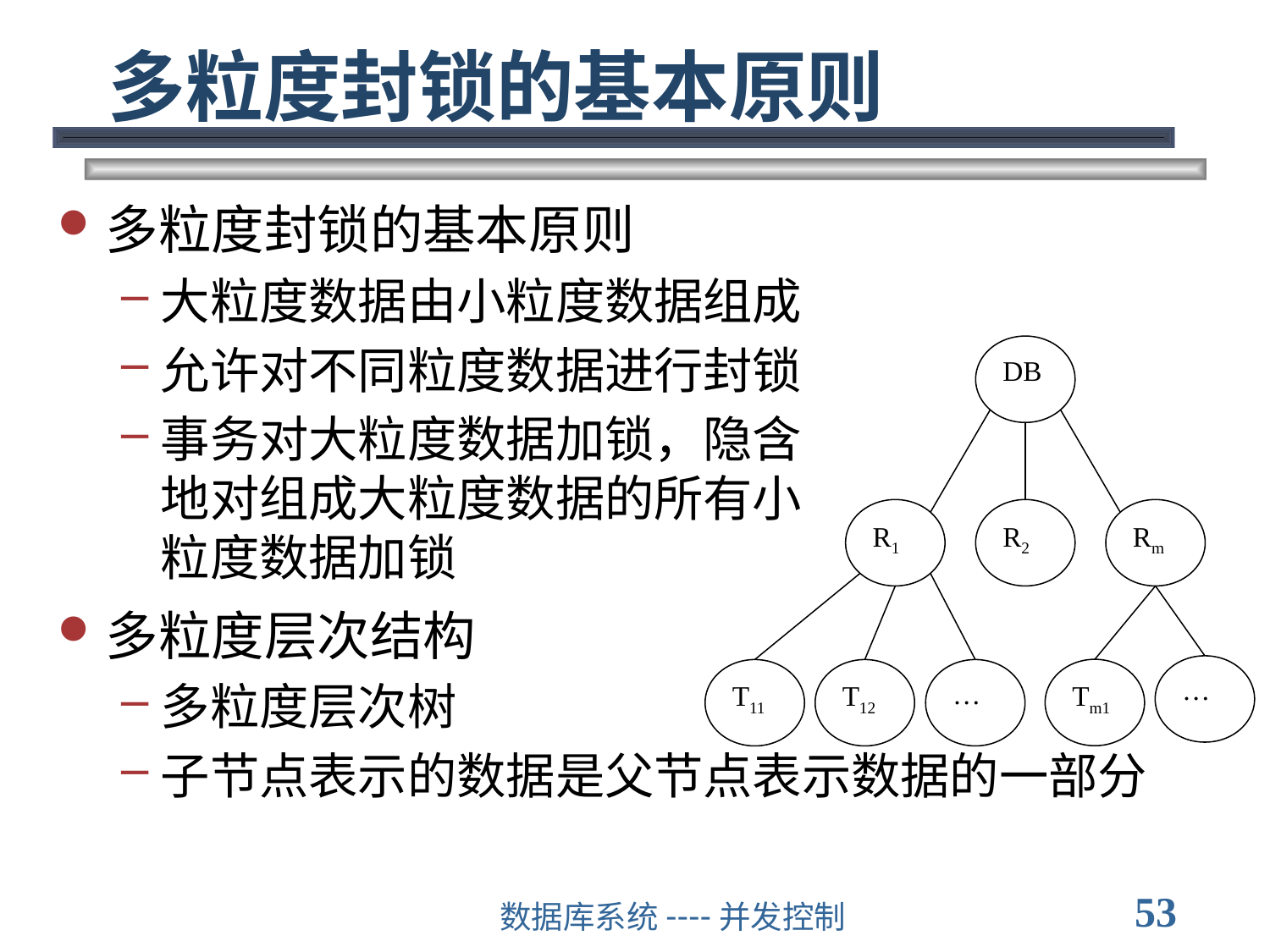

# 多粒度封锁的基本原则
多粒度封锁的基本原则
大粒度数据由小粒度数据组成
允许对不同粒度数据进行封锁
事务对大粒度数据加锁，隐含地对组成大粒度数据的所有小粒度数据加锁
DB
R1
R2
Rm
…
Tm1
T11
T12
…
多粒度层次结构
多粒度层次树
子节点表示的数据是父节点表示数据的一部分
53
数据库系统----并发控制